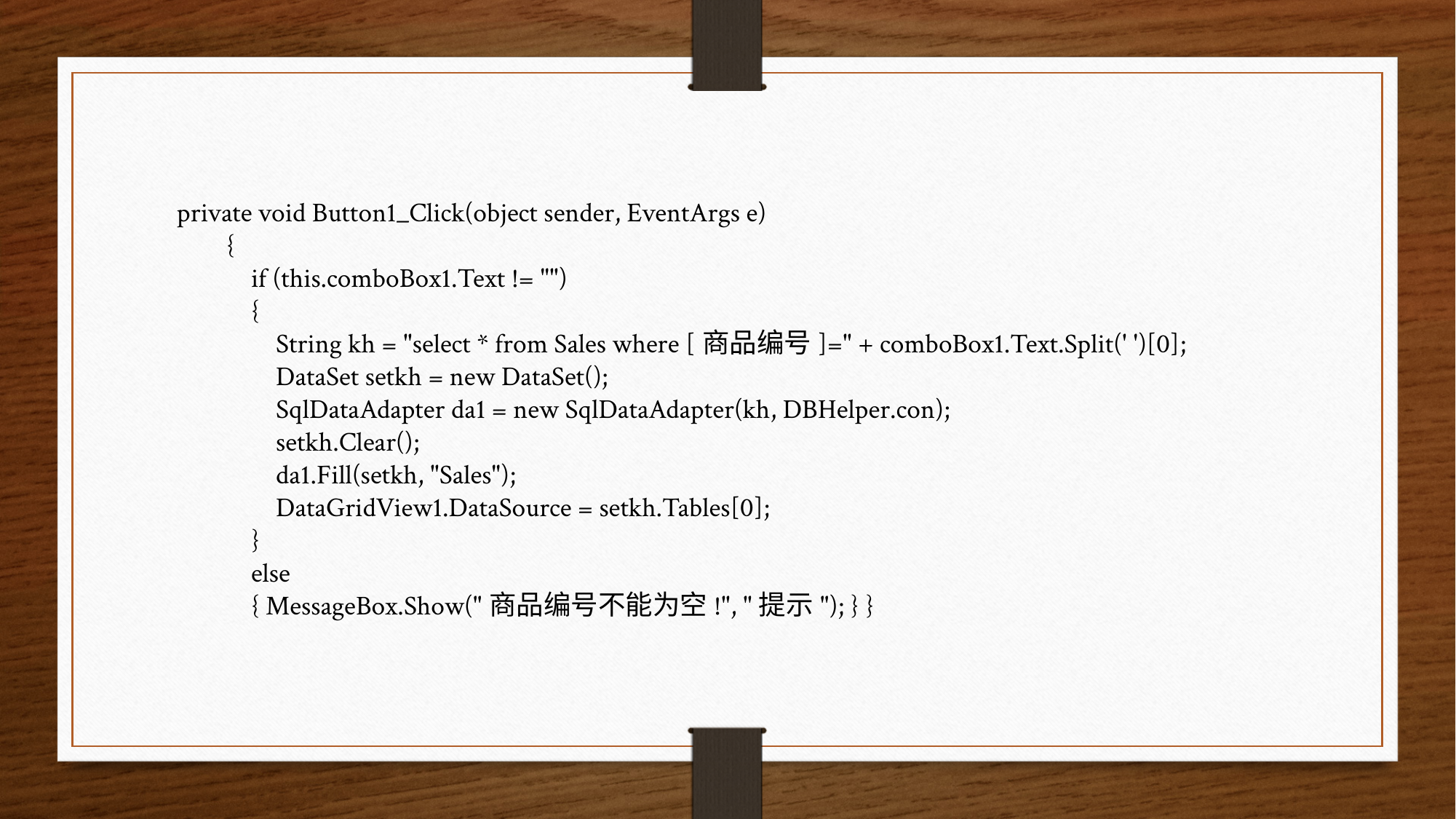

private void Button1_Click(object sender, EventArgs e)
        {
            if (this.comboBox1.Text != "")
            {
                String kh = "select * from Sales where [商品编号]=" + comboBox1.Text.Split(' ')[0];
                DataSet setkh = new DataSet();
                SqlDataAdapter da1 = new SqlDataAdapter(kh, DBHelper.con);
                setkh.Clear();
                da1.Fill(setkh, "Sales");
                DataGridView1.DataSource = setkh.Tables[0];
            }
            else
            { MessageBox.Show("商品编号不能为空!", "提示"); } }